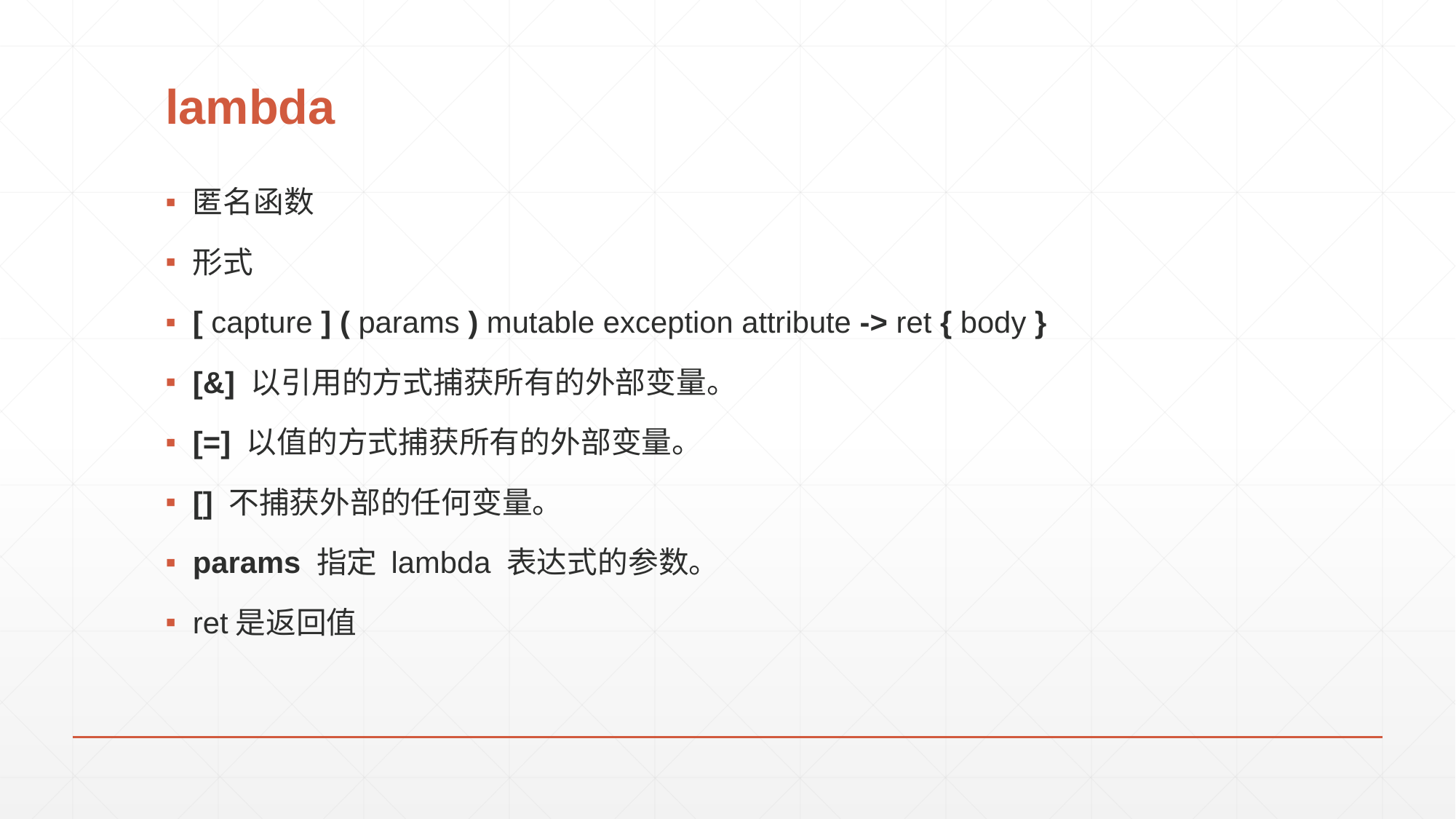

# lambda
匿名函数
形式
[ capture ] ( params ) mutable exception attribute -> ret { body }
[&] 以引用的方式捕获所有的外部变量。
[=] 以值的方式捕获所有的外部变量。
[] 不捕获外部的任何变量。
params 指定 lambda 表达式的参数。
ret是返回值